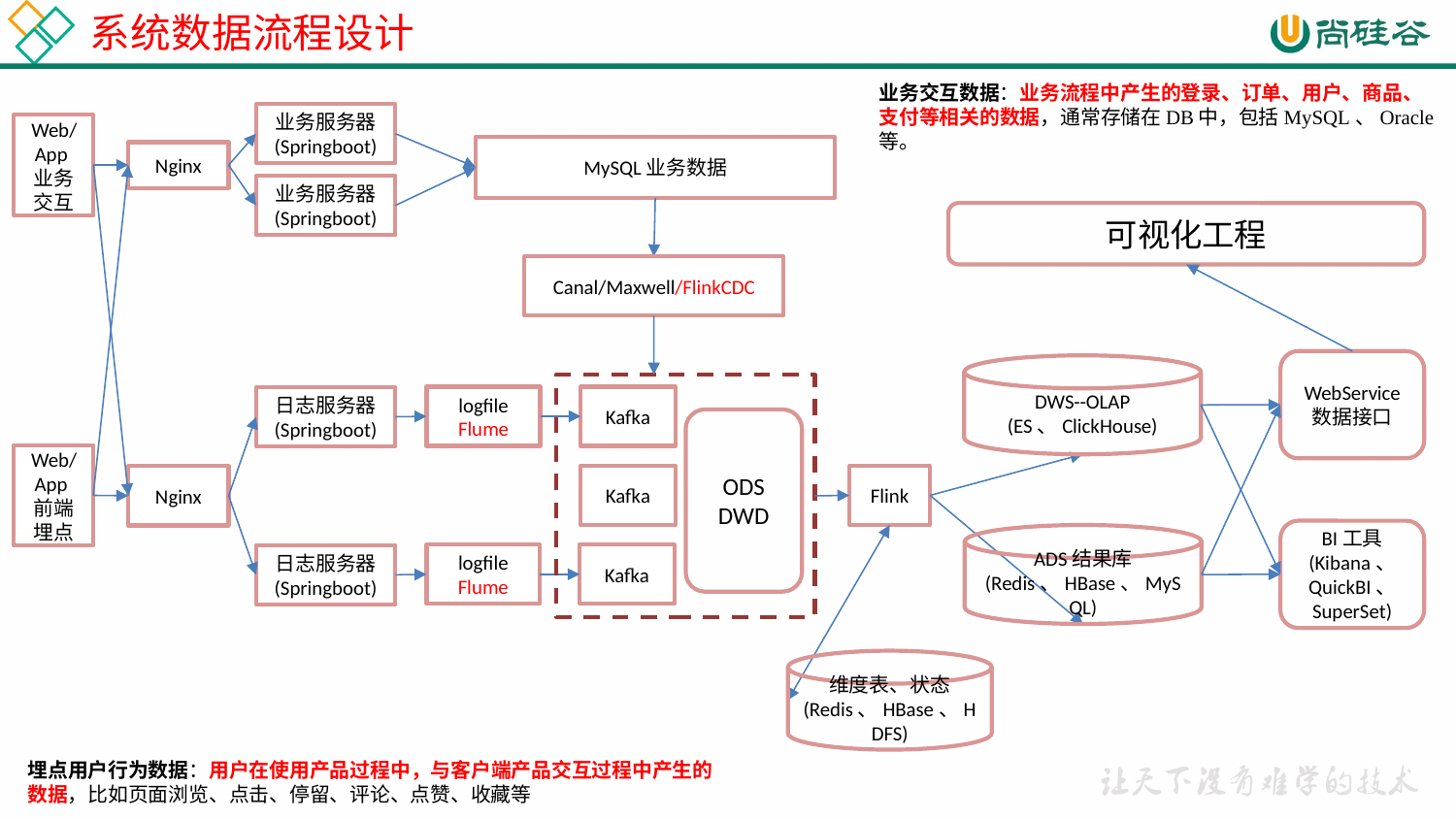

系统数据流程设计
业务交互数据：业务流程中产生的登录、订单、用户、商品、支付等相关的数据，通常存储在DB中，包括MySQL、Oracle等。
业务服务器
(Springboot)
Web/App业务交互
MySQL业务数据
Nginx
业务服务器
(Springboot)
可视化工程
Canal/Maxwell/FlinkCDC
WebService
数据接口
DWS--OLAP
(ES、ClickHouse)

logfile
Flume
Kafka
日志服务器
(Springboot)
ODS
DWD
Web/App前端埋点
Kafka
Flink
Nginx
BI工具
(Kibana、
QuickBI、
SuperSet)
ADS结果库
(Redis、HBase、MySQL)
logfile
Flume
Kafka
日志服务器
(Springboot)
维度表、状态
(Redis、HBase、HDFS)
埋点用户行为数据：用户在使用产品过程中，与客户端产品交互过程中产生的数据，比如页面浏览、点击、停留、评论、点赞、收藏等